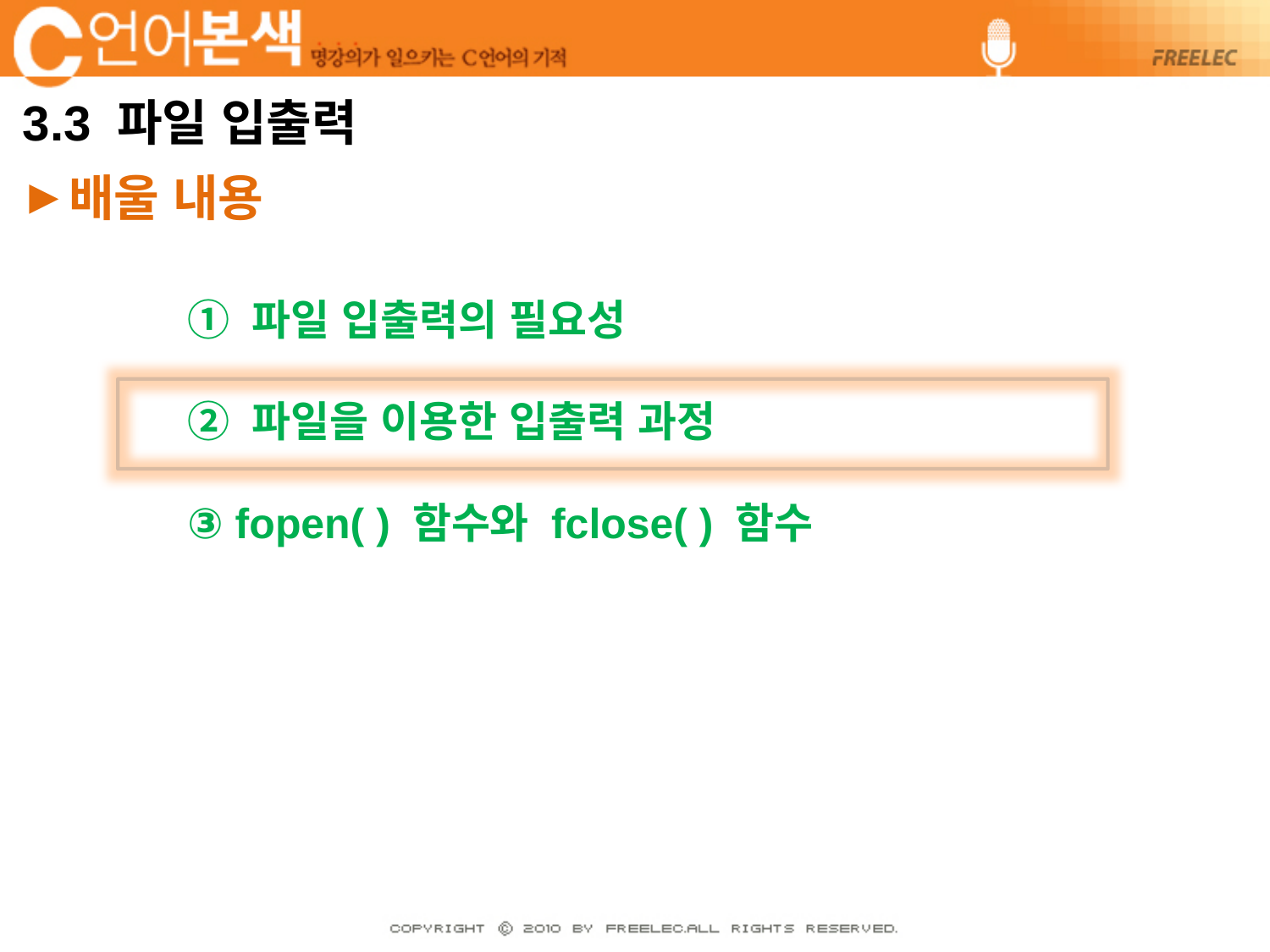

# 3.3 파일 입출력
배울 내용

① 파일 입출력의 필요성

② 파일을 이용한 입출력 과정

③ fopen( ) 함수와 fclose( ) 함수